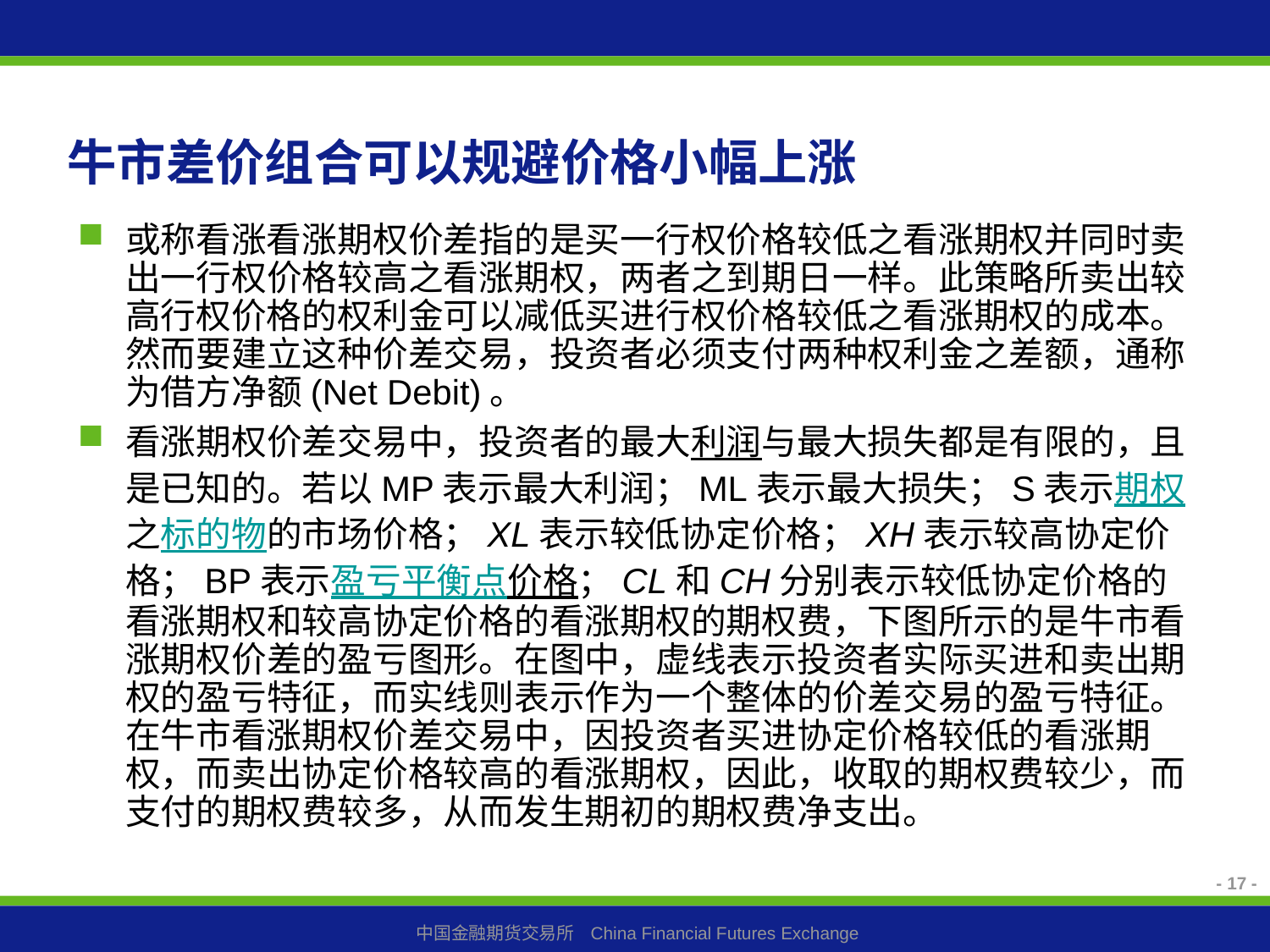

# 牛市差价组合可以规避价格小幅上涨
或称看涨看涨期权价差指的是买一行权价格较低之看涨期权并同时卖出一行权价格较高之看涨期权，两者之到期日一样。此策略所卖出较高行权价格的权利金可以减低买进行权价格较低之看涨期权的成本。然而要建立这种价差交易，投资者必须支付两种权利金之差额，通称为借方净额(Net Debit)。
看涨期权价差交易中，投资者的最大利润与最大损失都是有限的，且是已知的。若以MP表示最大利润；ML表示最大损失；S表示期权之标的物的市场价格；XL表示较低协定价格；XH表示较高协定价格；BP表示盈亏平衡点价格；CL和CH分别表示较低协定价格的看涨期权和较高协定价格的看涨期权的期权费，下图所示的是牛市看涨期权价差的盈亏图形。在图中，虚线表示投资者实际买进和卖出期权的盈亏特征，而实线则表示作为一个整体的价差交易的盈亏特征。在牛市看涨期权价差交易中，因投资者买进协定价格较低的看涨期权，而卖出协定价格较高的看涨期权，因此，收取的期权费较少，而支付的期权费较多，从而发生期初的期权费净支出。
- 17 -